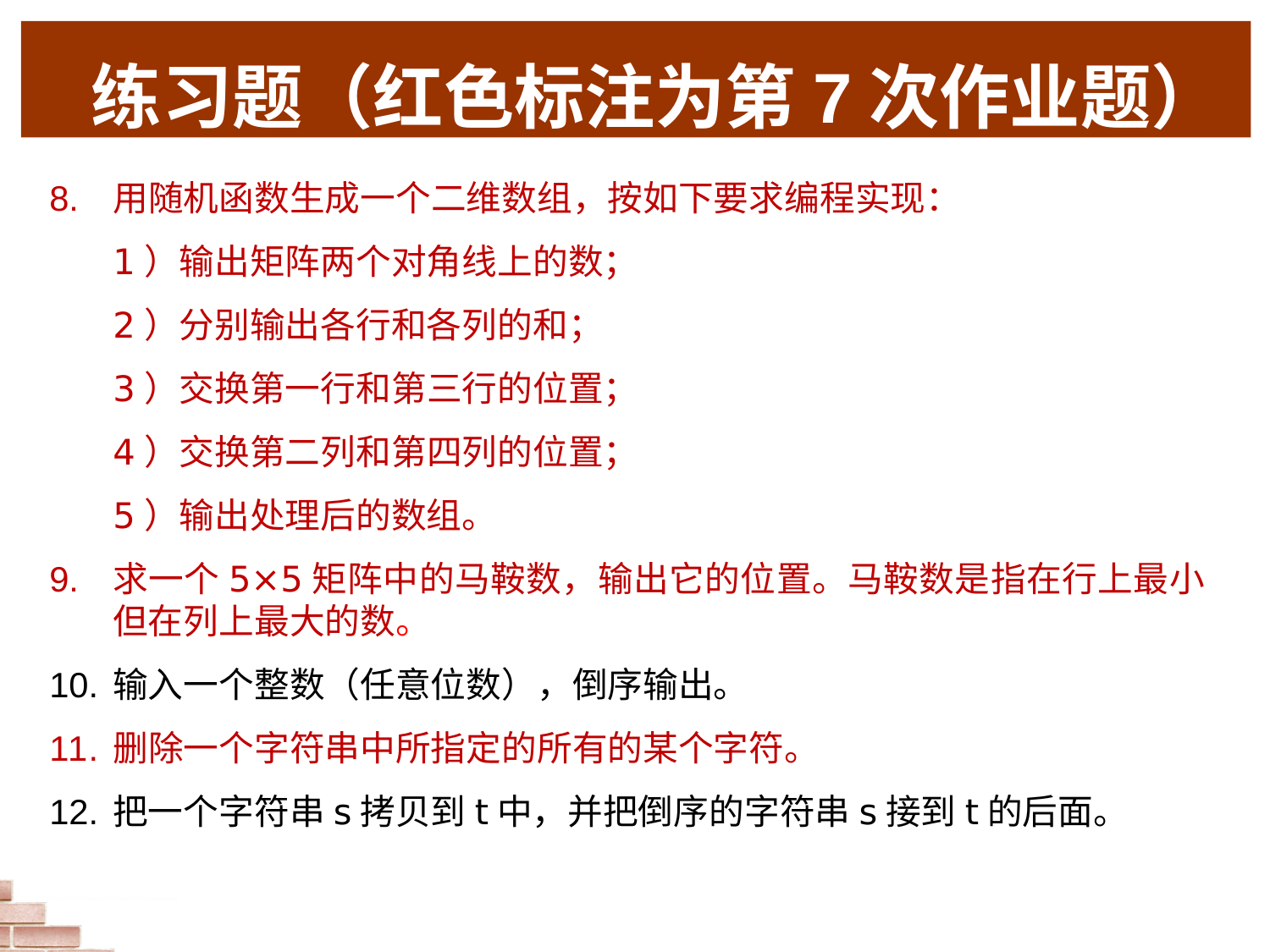

# 练习题（红色标注为第7次作业题）
用随机函数生成一个二维数组，按如下要求编程实现：
1）输出矩阵两个对角线上的数；
2）分别输出各行和各列的和；
3）交换第一行和第三行的位置；
4）交换第二列和第四列的位置；
5）输出处理后的数组。
求一个5×5矩阵中的马鞍数，输出它的位置。马鞍数是指在行上最小但在列上最大的数。
输入一个整数（任意位数），倒序输出。
删除一个字符串中所指定的所有的某个字符。
把一个字符串s拷贝到t中，并把倒序的字符串s接到t的后面。